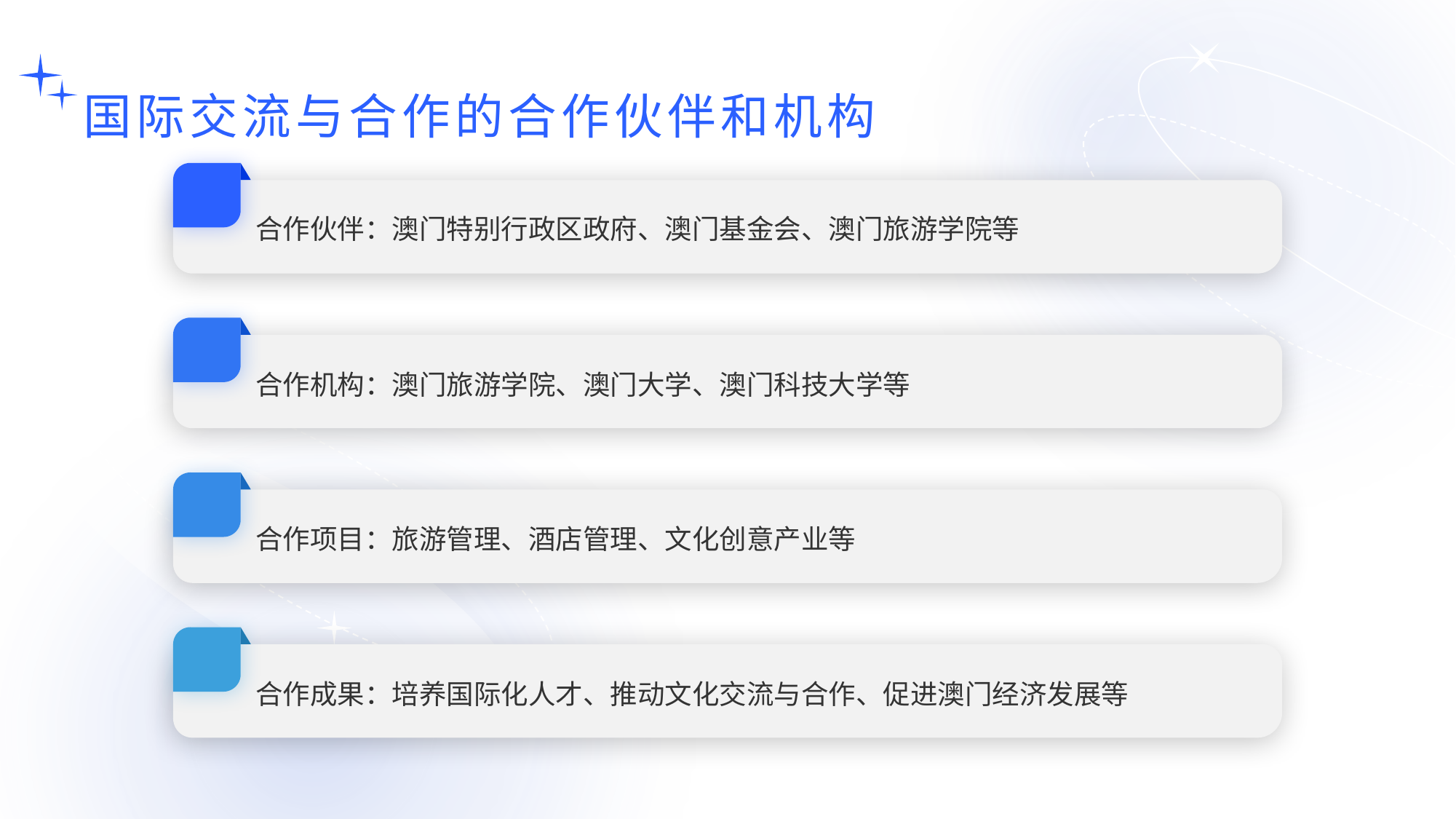

国际交流与合作的合作伙伴和机构

合作伙伴：澳门特别行政区政府、澳门基金会、澳门旅游学院等

合作机构：澳门旅游学院、澳门大学、澳门科技大学等

合作项目：旅游管理、酒店管理、文化创意产业等

合作成果：培养国际化人才、推动文化交流与合作、促进澳门经济发展等